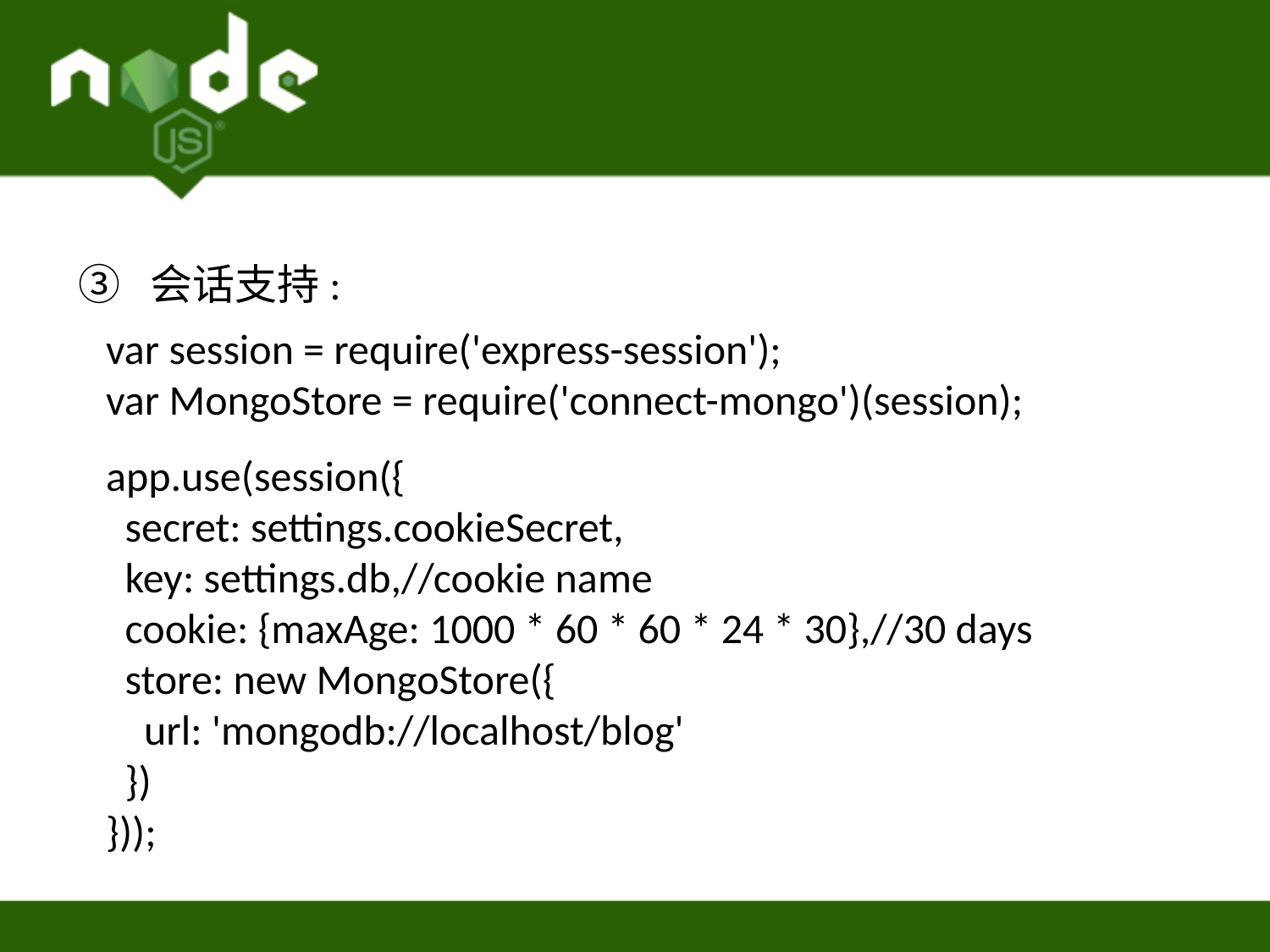

③  会话支持:
var session = require('express-session');
var MongoStore = require('connect-mongo')(session);
app.use(session({
  secret: settings.cookieSecret,
  key: settings.db,//cookie name
  cookie: {maxAge: 1000 * 60 * 60 * 24 * 30},//30 days
  store: new MongoStore({
    url: 'mongodb://localhost/blog'
  })
}));